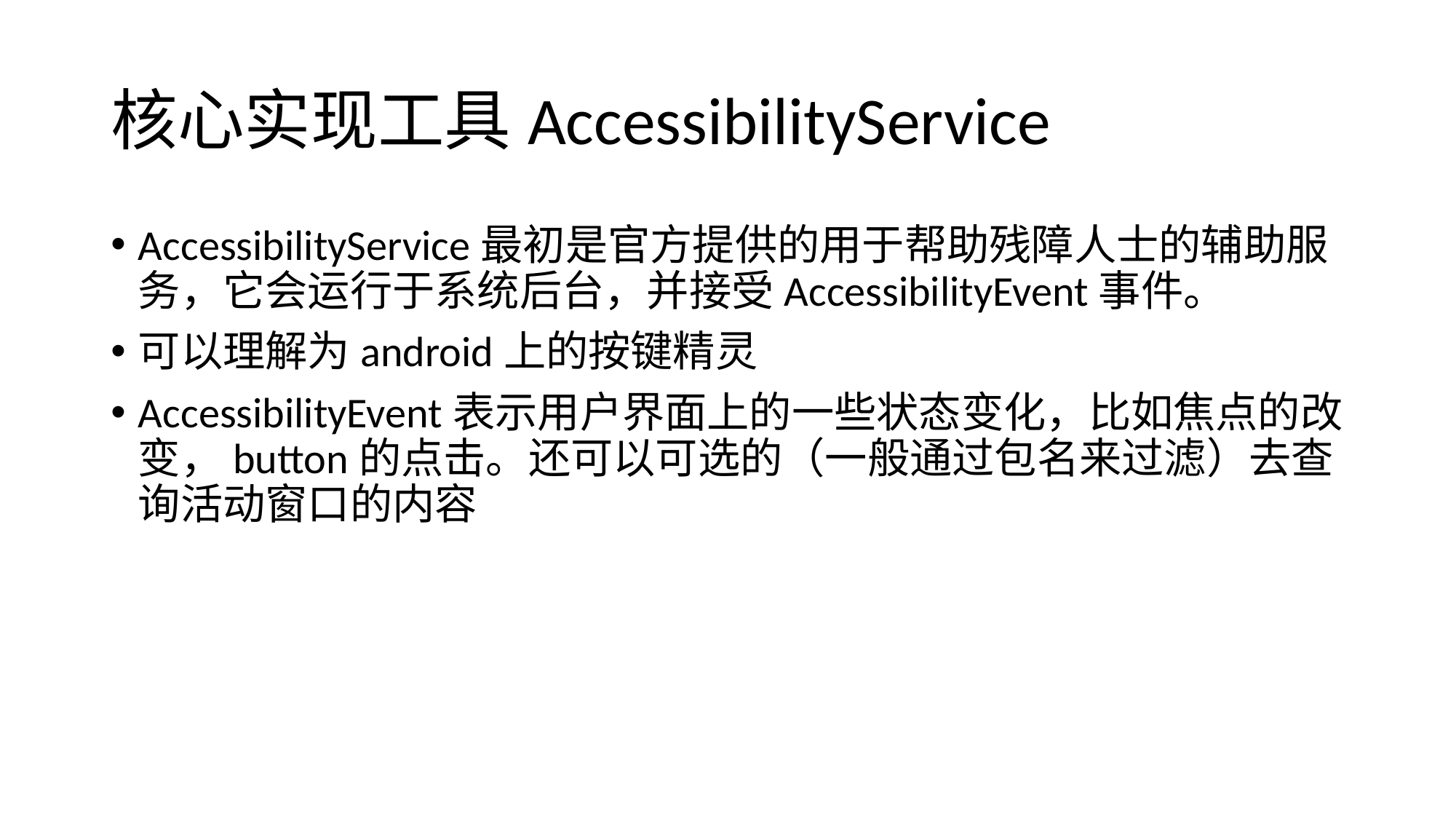

# 核心实现工具AccessibilityService
AccessibilityService最初是官方提供的用于帮助残障人士的辅助服务，它会运行于系统后台，并接受AccessibilityEvent事件。
可以理解为android上的按键精灵
AccessibilityEvent表示用户界面上的一些状态变化，比如焦点的改变，button的点击。还可以可选的（一般通过包名来过滤）去查询活动窗口的内容